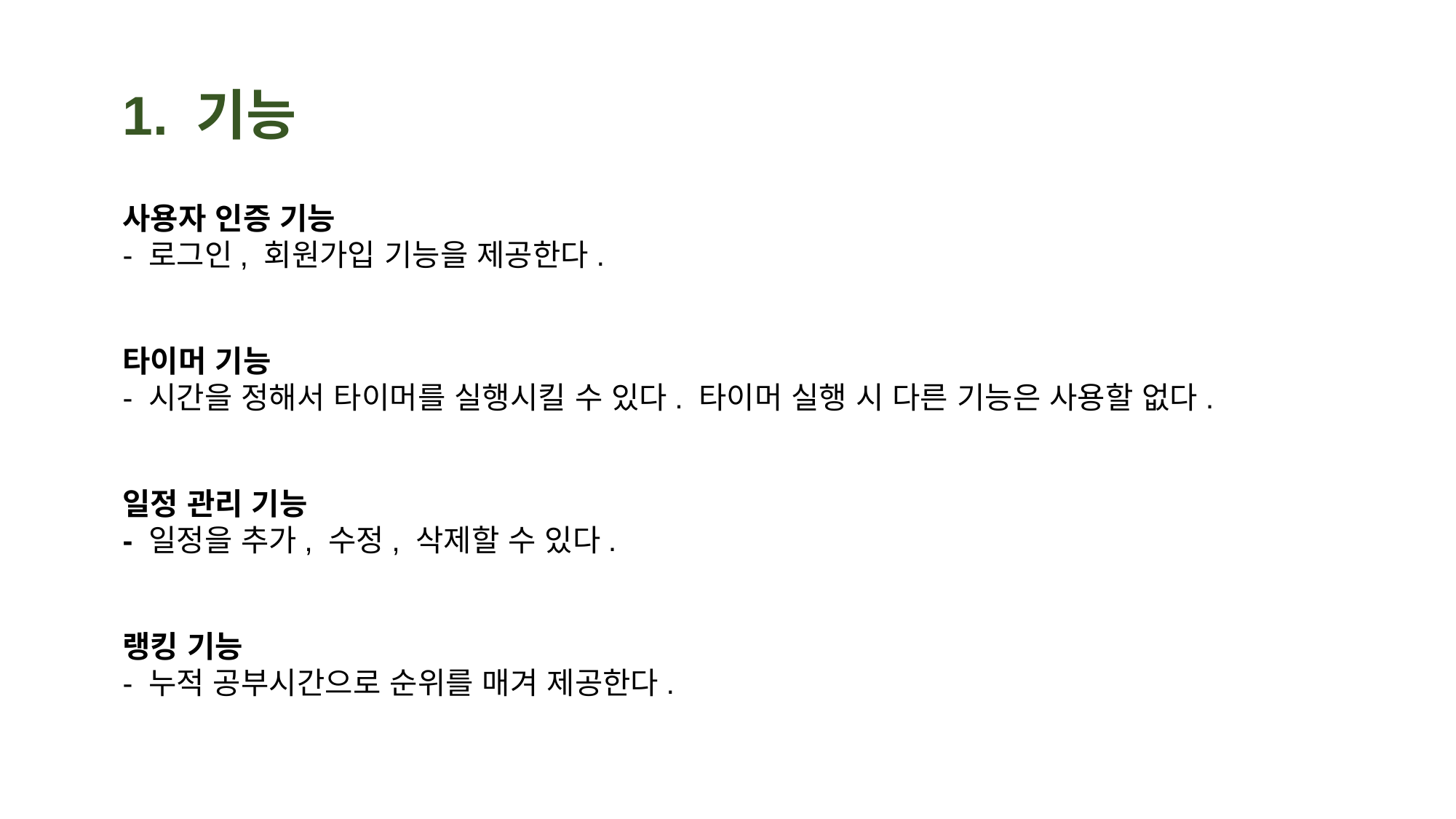

1. 기능
사용자 인증 기능
- 로그인, 회원가입 기능을 제공한다.
타이머 기능
- 시간을 정해서 타이머를 실행시킬 수 있다. 타이머 실행 시 다른 기능은 사용할 없다.
일정 관리 기능
- 일정을 추가, 수정, 삭제할 수 있다.
랭킹 기능
- 누적 공부시간으로 순위를 매겨 제공한다.